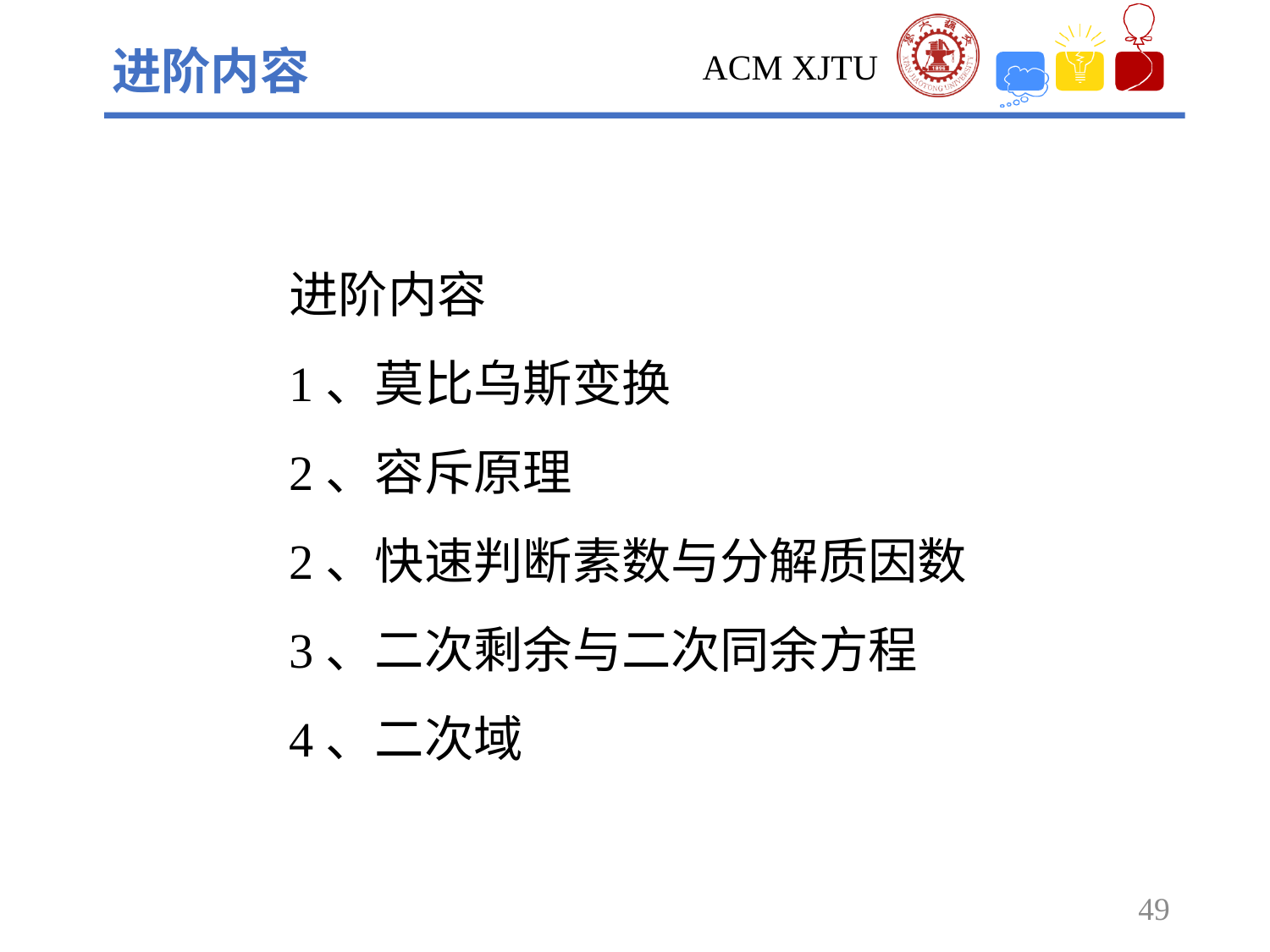

进阶内容
进阶内容
1、莫比乌斯变换
2、容斥原理
2、快速判断素数与分解质因数
3、二次剩余与二次同余方程
4、二次域
49